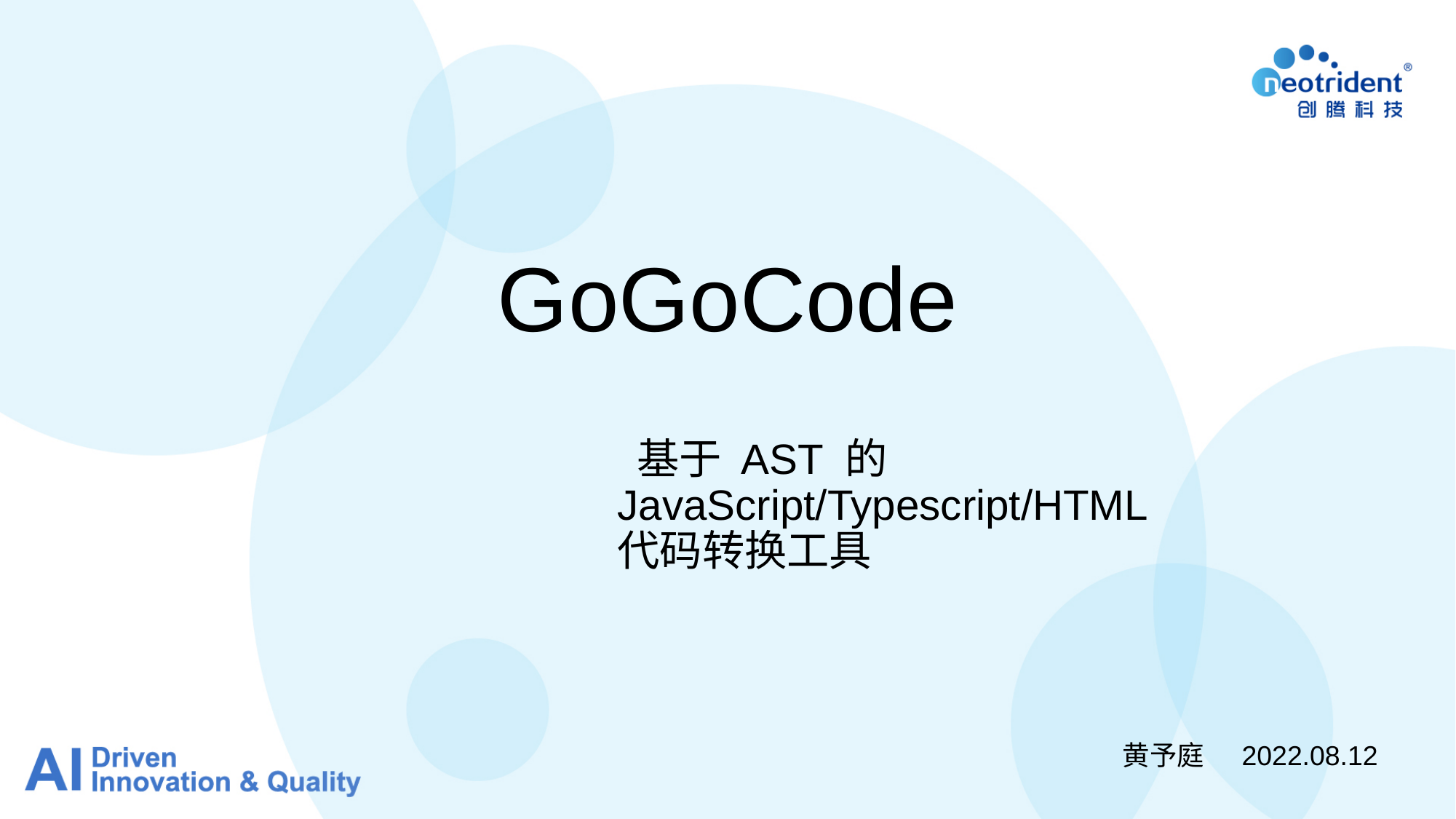

# GoGoCode
 基于 AST 的 JavaScript/Typescript/HTML
代码转换工具
黄予庭     2022.08.12